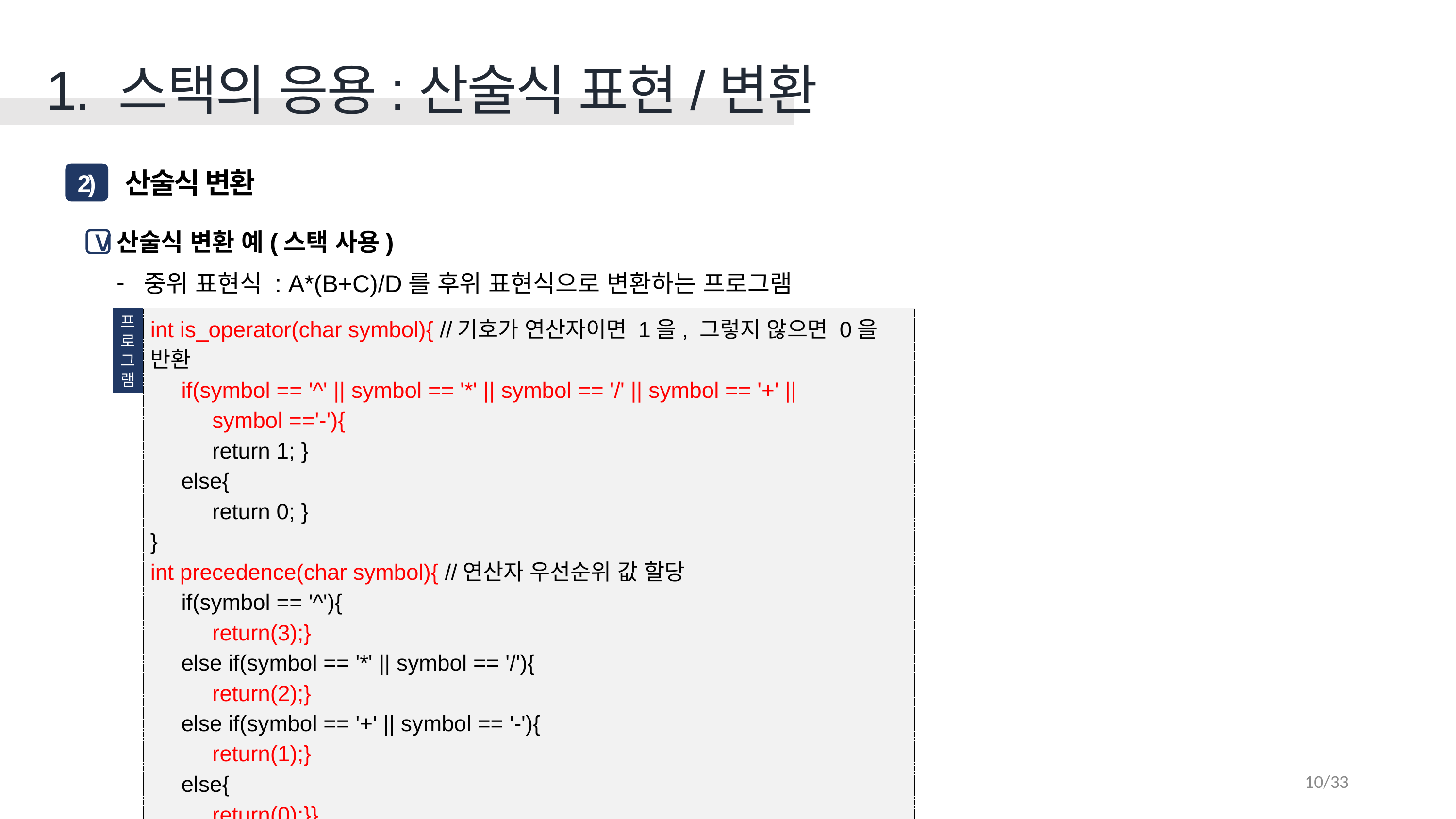

1. 스택의 응용:산술식 표현/변환

 산술식 변환
2)
산술식 변환 예(스택 사용)

중위 표현식 : A*(B+C)/D를 후위 표현식으로 변환하는 프로그램

V
프
로
그
램
int is_operator(char symbol){ //기호가 연산자이면 1을, 그렇지 않으면 0을 반환
     if(symbol == '^' || symbol == '*' || symbol == '/' || symbol == '+' ||
          symbol =='-'){
          return 1; }
     else{
          return 0; }
}
int precedence(char symbol){ //연산자 우선순위 값 할당
     if(symbol == '^'){
          return(3);}
     else if(symbol == '*' || symbol == '/'){
          return(2);}
     else if(symbol == '+' || symbol == '-'){
          return(1);}
     else{
          return(0);}}
10/33